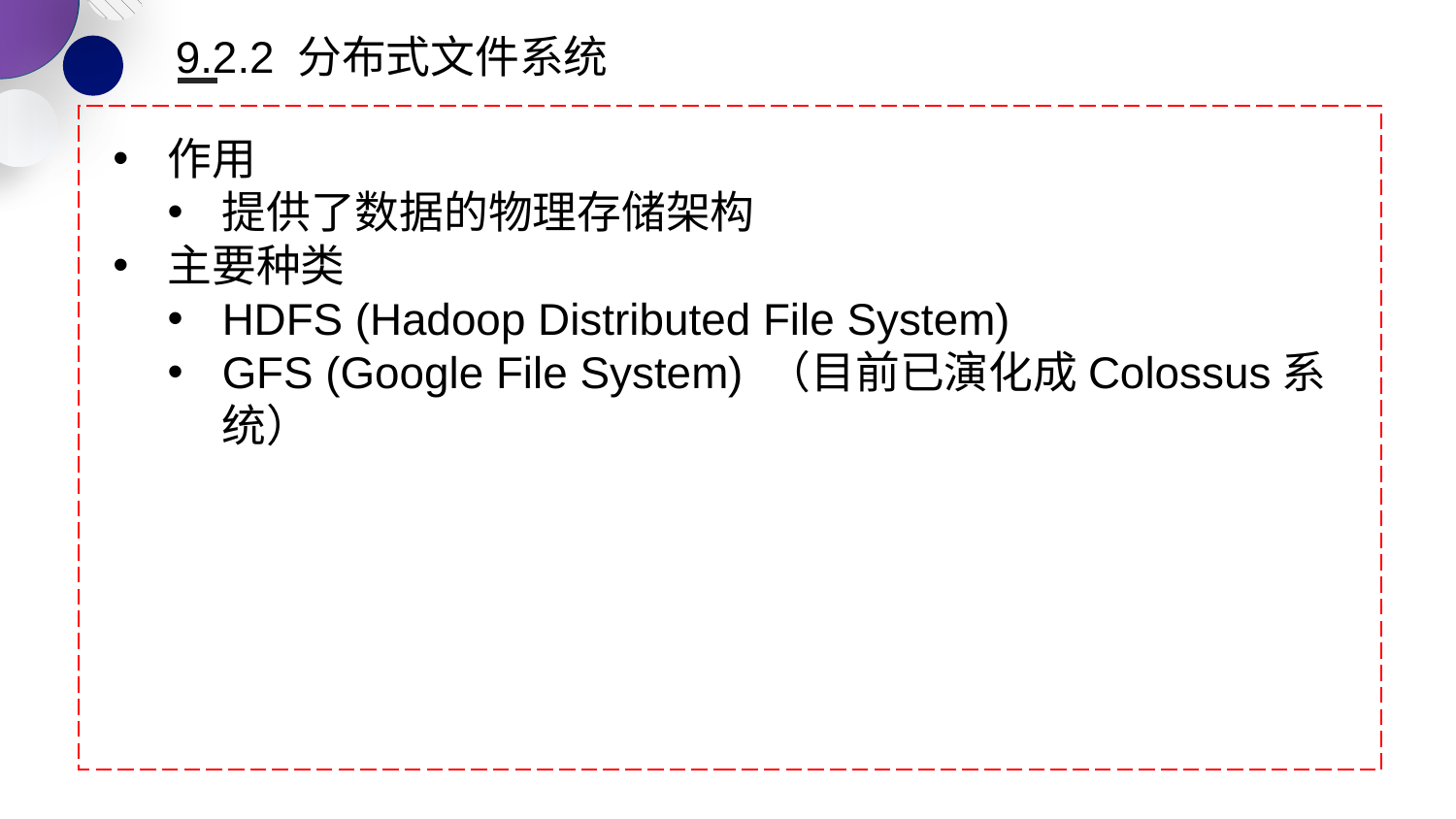

9.2.2 分布式文件系统

作用
提供了数据的物理存储架构
主要种类
HDFS (Hadoop Distributed File System)
GFS (Google File System) （目前已演化成Colossus系统）